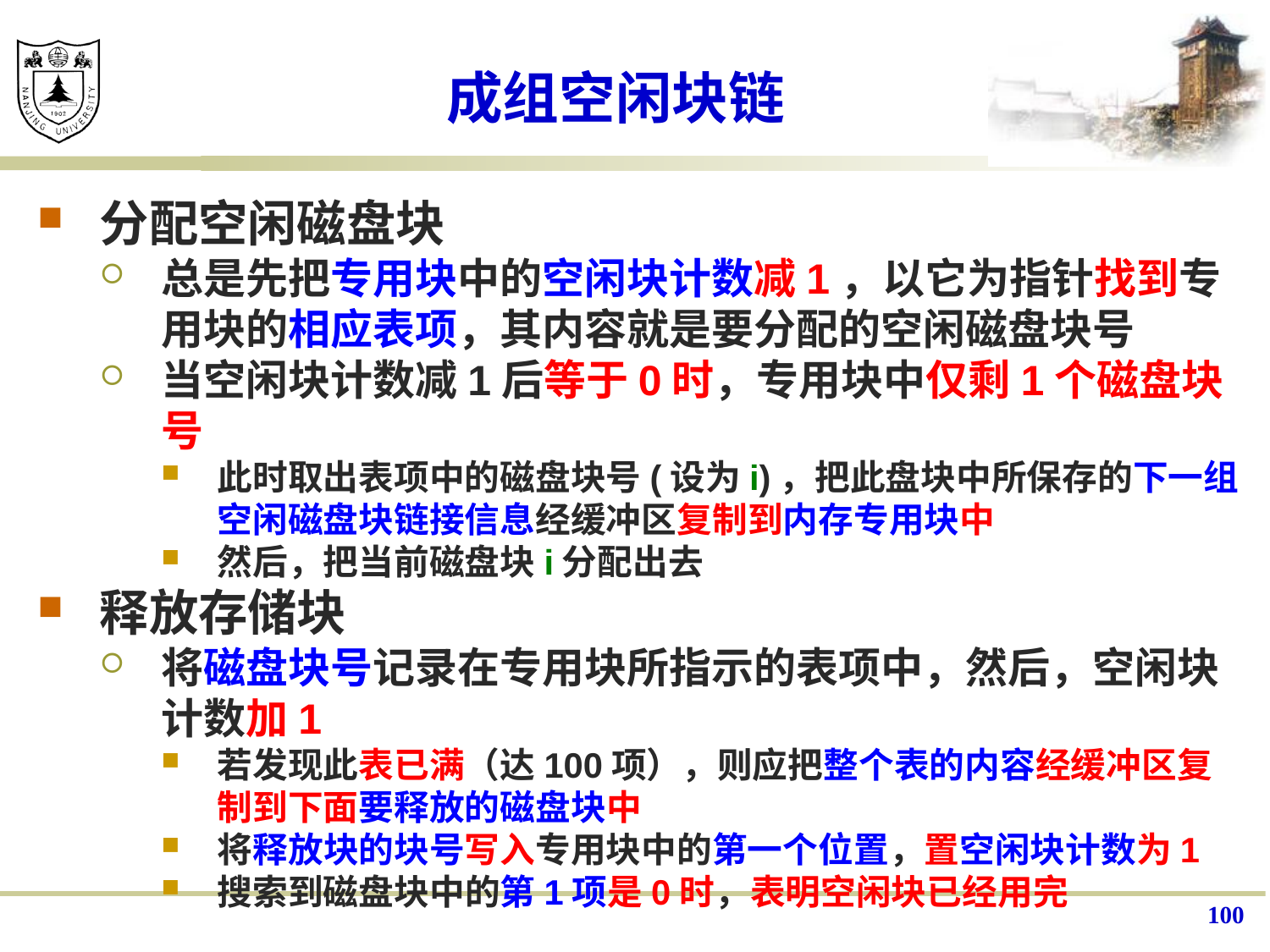

# 成组空闲块链
分配空闲磁盘块
总是先把专用块中的空闲块计数减1，以它为指针找到专用块的相应表项，其内容就是要分配的空闲磁盘块号
当空闲块计数减1后等于0时，专用块中仅剩1个磁盘块号
此时取出表项中的磁盘块号(设为i)，把此盘块中所保存的下一组空闲磁盘块链接信息经缓冲区复制到内存专用块中
然后，把当前磁盘块i分配出去
释放存储块
将磁盘块号记录在专用块所指示的表项中，然后，空闲块计数加1
若发现此表已满（达100项），则应把整个表的内容经缓冲区复制到下面要释放的磁盘块中
将释放块的块号写入专用块中的第一个位置，置空闲块计数为1
搜索到磁盘块中的第1项是0时，表明空闲块已经用完

100